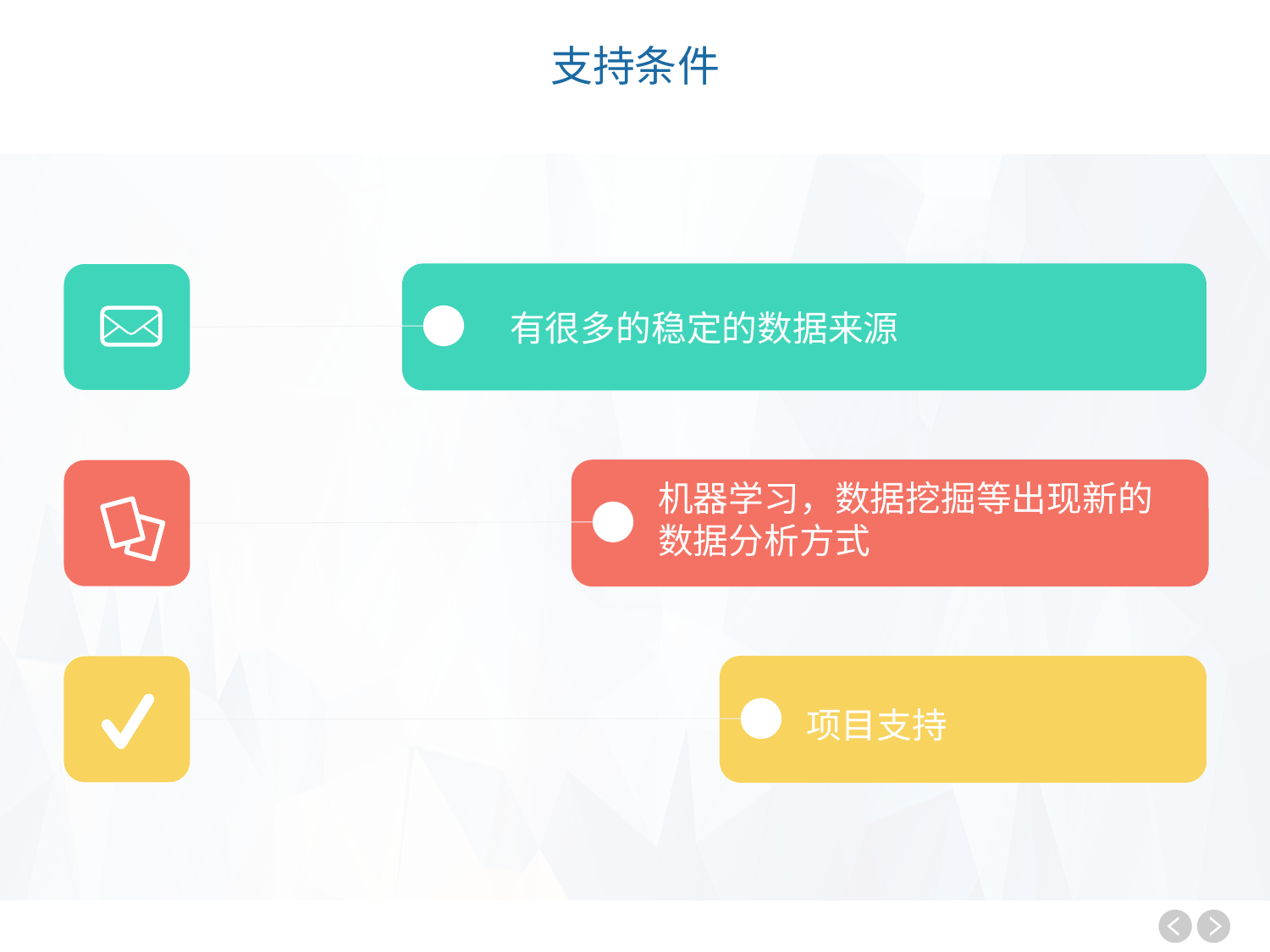

支持条件

有很多的稳定的数据来源

机器学习，数据挖掘等出现新的数据分析方式

项目支持